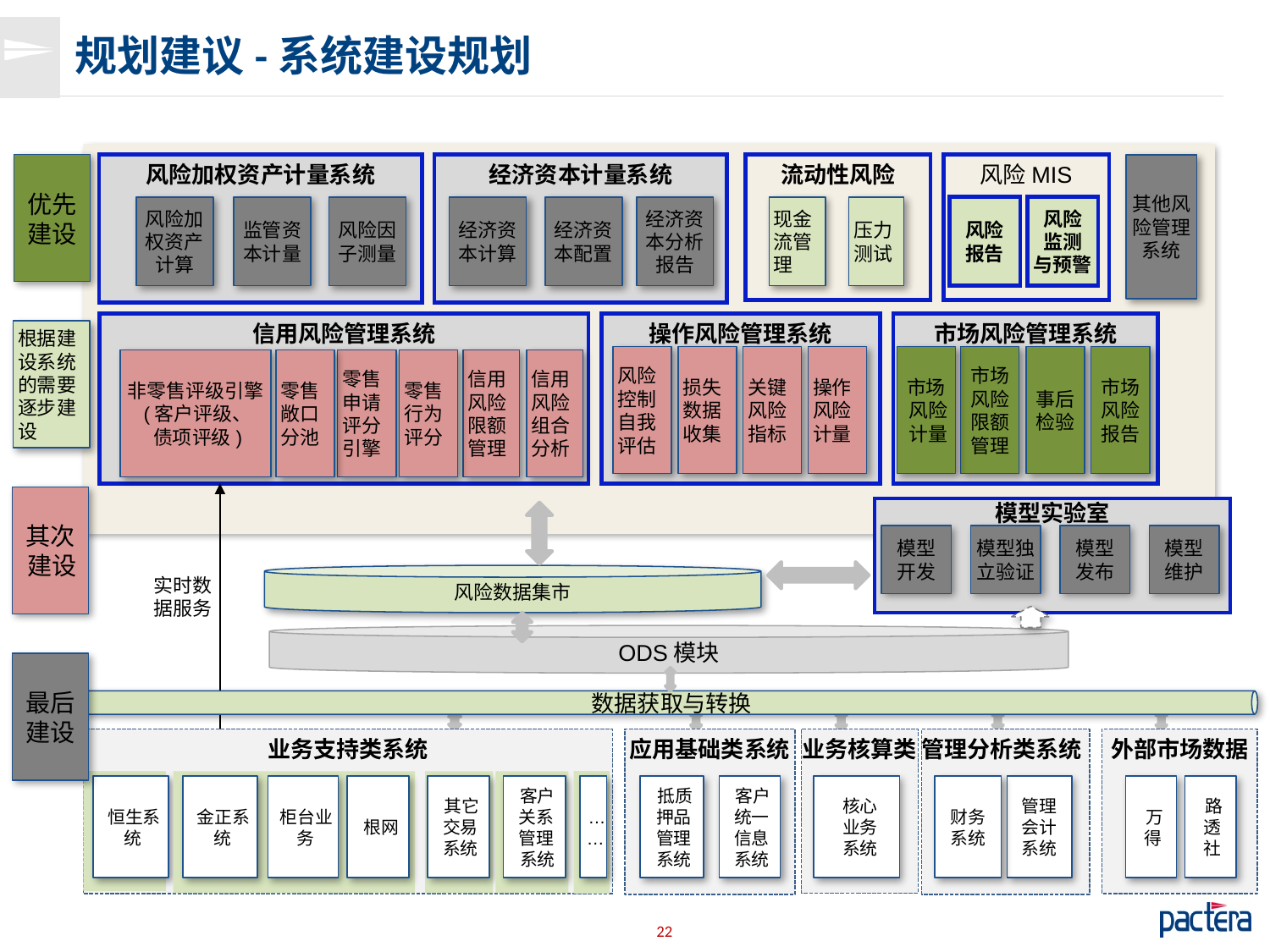

# 规划建议-系统建设规划

风险加权资产计量系统
经济资本计量系统
其他风险管理系统
优先建设
流动性风险
风险MIS
风险加权资产计算
监管资本计量
风险因子测量
经济资本计算
经济资本配置
经济资本分析报告
现金流管理
压力
测试
风险
报告
风险
监测
与预警
信用风险管理系统
操作风险管理系统
市场风险管理系统
根据建设系统的需要逐步建设
风险控制自我评估
损失数据收集
关键风险指标
操作风险计量
市场
风险计量
市场风险限额管理
事后
检验
市场
风险
报告
非零售评级引擎
(客户评级、
债项评级)
零售
敞口
分池
零售
申请
评分
引擎
零售
行为
评分
信用
风险
限额
管理
信用风险组合分析
其次建设
模型实验室

模型
开发
模型独立验证
模型
发布
模型
维护

风险数据集市
实时数据服务

ODS模块
最后建设

数据获取与转换

业务核算类
管理分析类系统
外部市场数据
业务支持类系统
应用基础类系统

恒生系统
金正系统
柜台业务
根网
其它交易系统
客户
关系
管理
系统
……
抵质
押品
管理
系统
客户
统一
信息
系统
核心
业务
系统
财务
系统
管理
会计
系统
万得
路
透
社
22